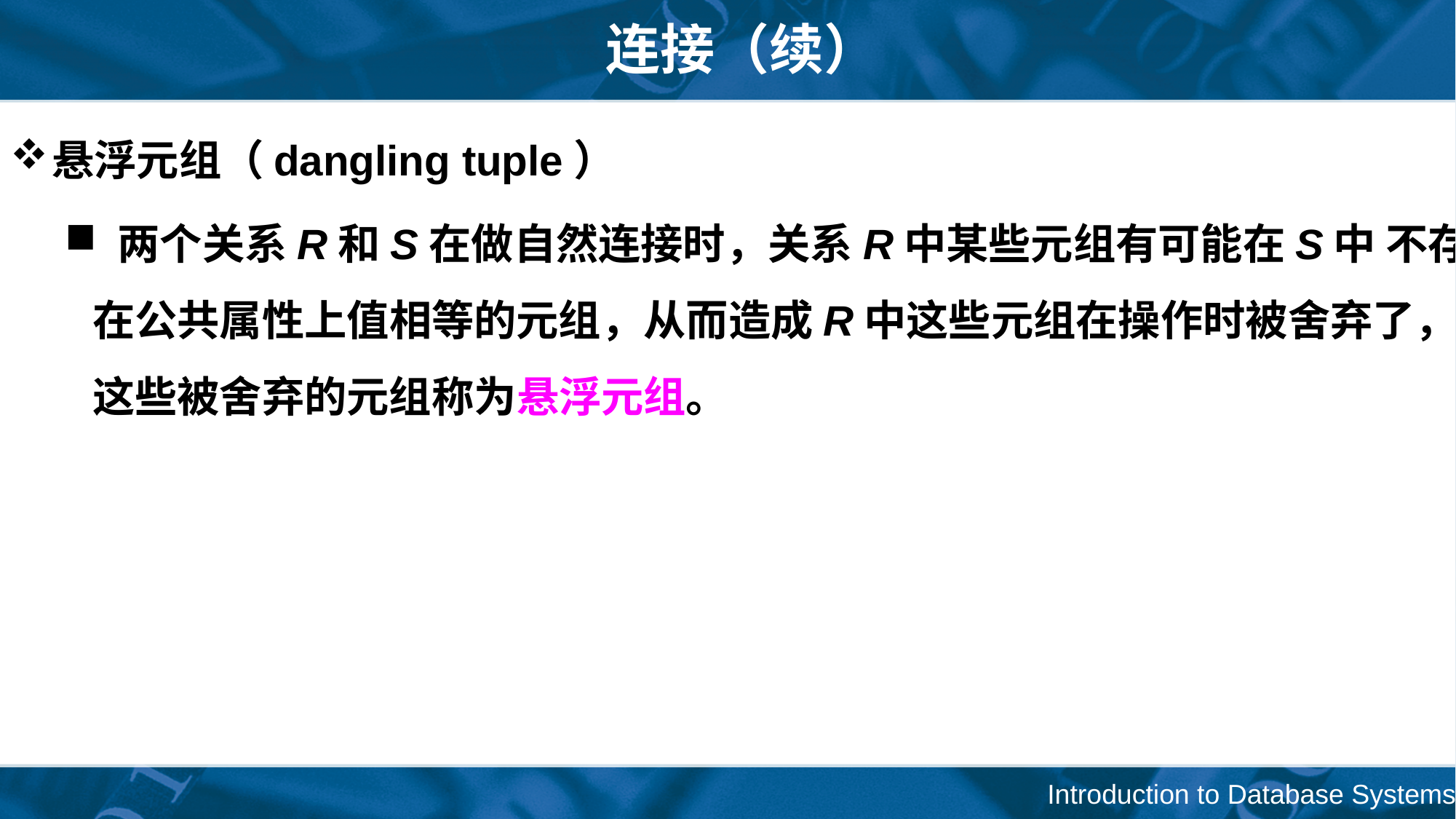

# 连接（续）
悬浮元组（dangling tuple）
 两个关系R和S在做自然连接时，关系R中某些元组有可能在S中 不存在公共属性上值相等的元组，从而造成R中这些元组在操作时被舍弃了，这些被舍弃的元组称为悬浮元组。